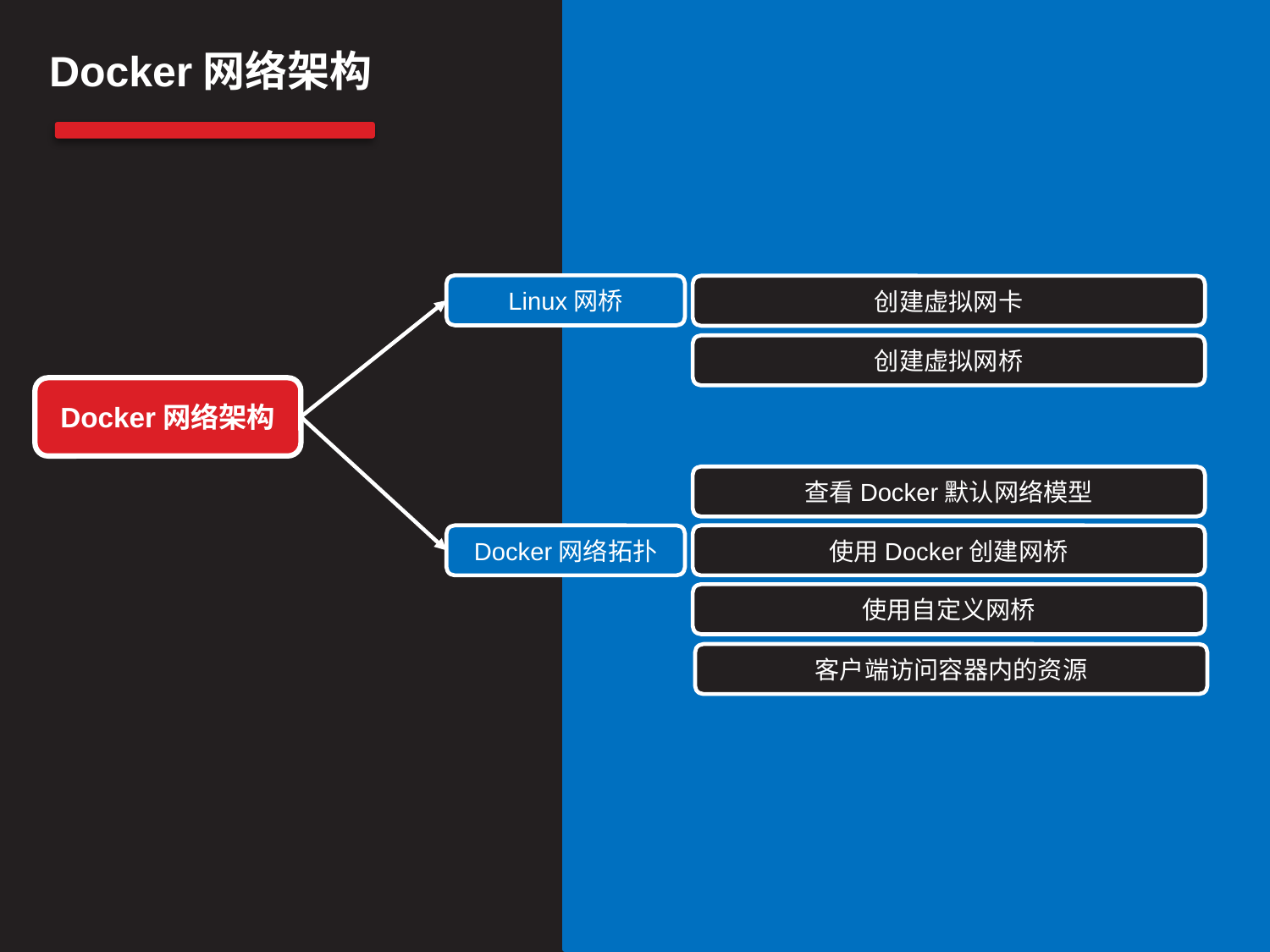

Docker网络架构

Linux网桥
创建虚拟网卡
创建虚拟网桥
Docker网络架构
查看Docker默认网络模型
Docker网络拓扑
使用Docker创建网桥
使用自定义网桥
客户端访问容器内的资源